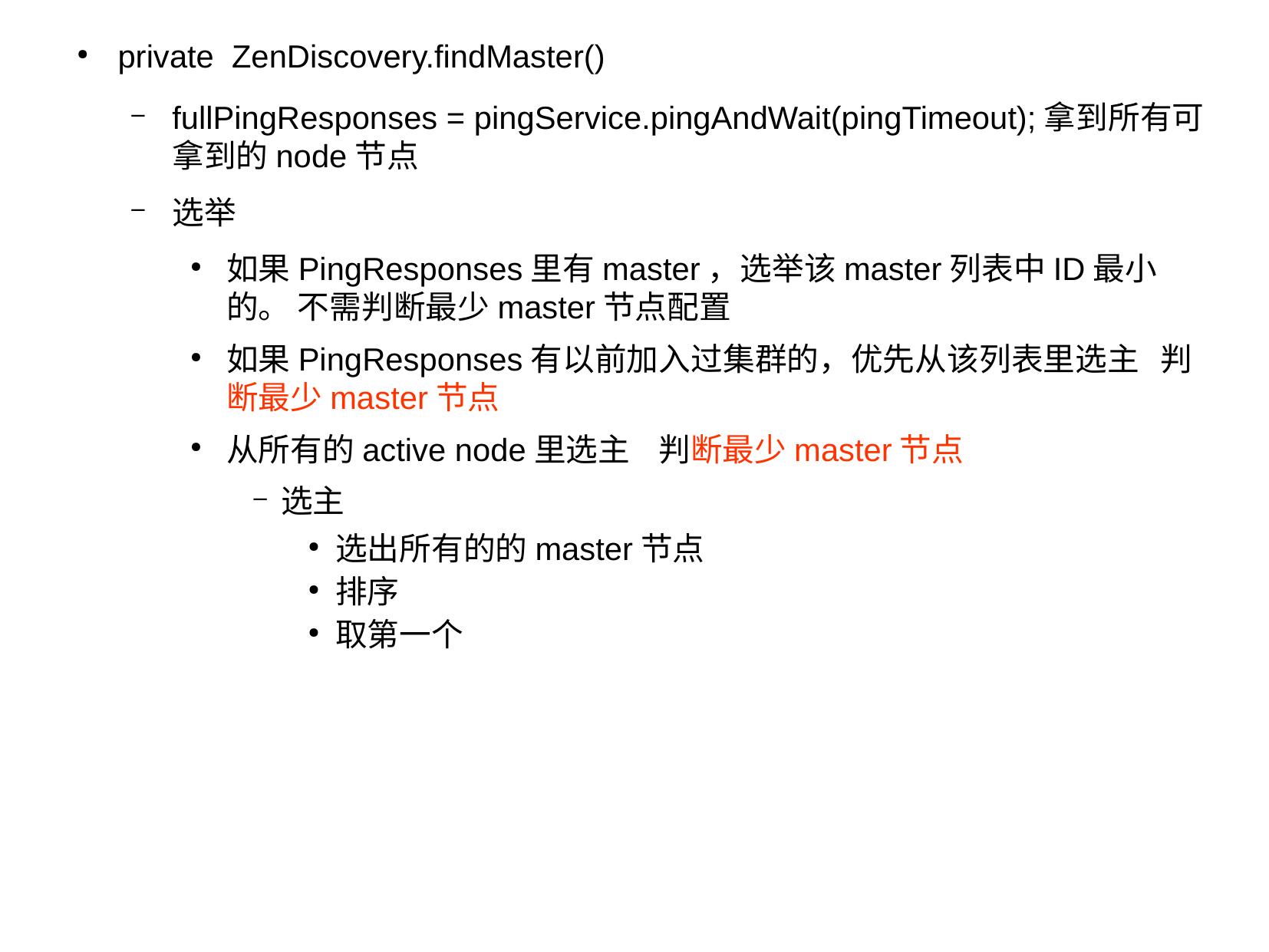

private  ZenDiscovery.findMaster()
fullPingResponses = pingService.pingAndWait(pingTimeout);拿到所有可拿到的node节点
选举
如果PingResponses里有master，选举该master列表中ID最小的。 不需判断最少master节点配置
如果PingResponses有以前加入过集群的，优先从该列表里选主   判断最少master节点
从所有的active node里选主    判断最少master节点
选主
选出所有的的master节点
排序
取第一个